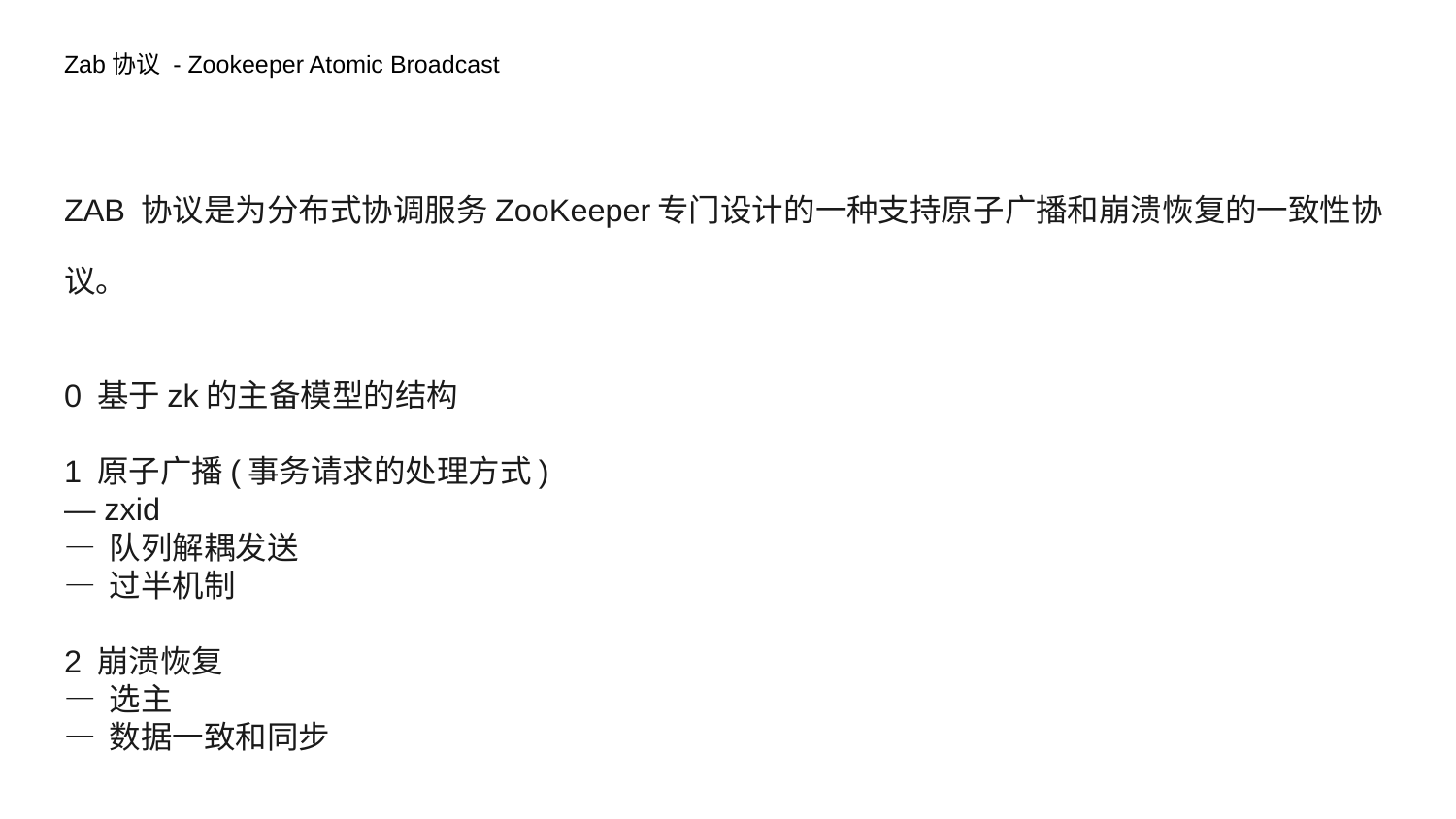

# Zab协议 - Zookeeper Atomic Broadcast
ZAB 协议是为分布式协调服务ZooKeeper专门设计的一种支持原子广播和崩溃恢复的一致性协议。

0 基于zk的主备模型的结构

1 原子广播(事务请求的处理方式)
— zxid
— 队列解耦发送
— 过半机制

2 崩溃恢复
— 选主
— 数据一致和同步